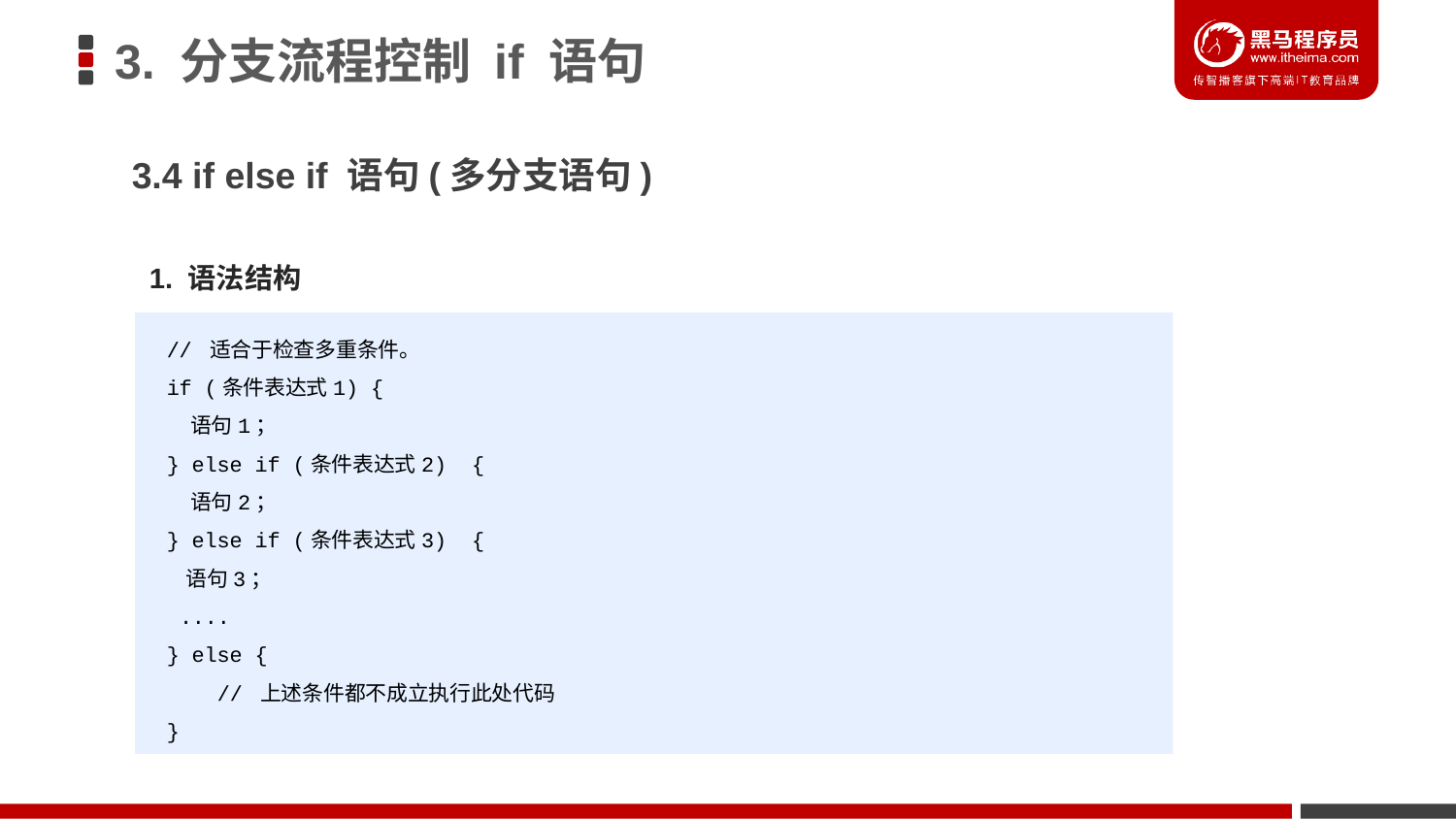

# 3. 分支流程控制 if 语句
3.4 if else if 语句(多分支语句)
1. 语法结构
// 适合于检查多重条件。
if (条件表达式1) {
    语句1；
} else if (条件表达式2)  {
    语句2；
} else if (条件表达式3)  {
   语句3；
 ....
} else {
    // 上述条件都不成立执行此处代码
}